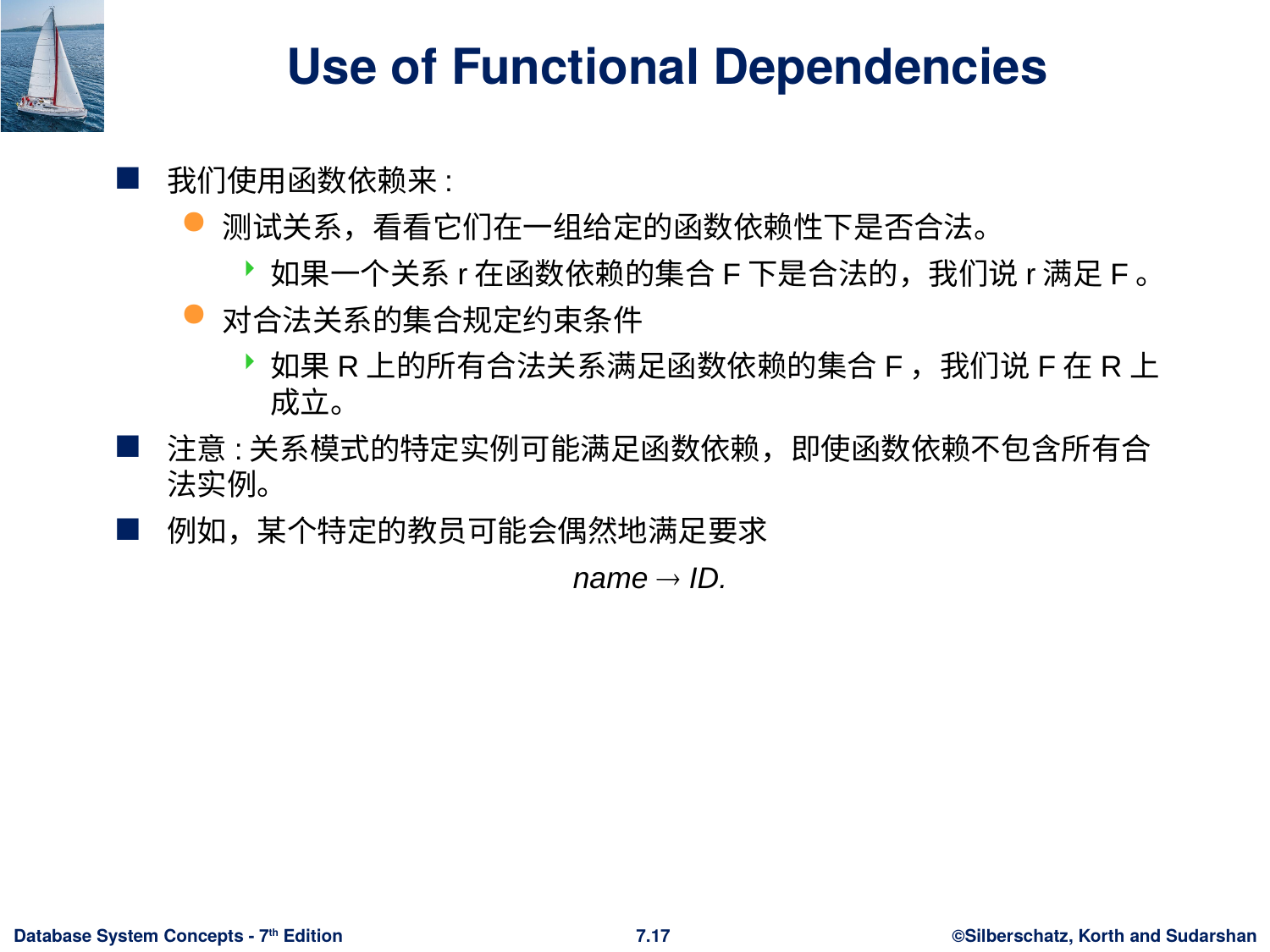

# Use of Functional Dependencies
我们使用函数依赖来:
测试关系，看看它们在一组给定的函数依赖性下是否合法。
如果一个关系r在函数依赖的集合F下是合法的，我们说r满足F。
对合法关系的集合规定约束条件
如果R上的所有合法关系满足函数依赖的集合F，我们说F在R上成立。
注意:关系模式的特定实例可能满足函数依赖，即使函数依赖不包含所有合法实例。
例如，某个特定的教员可能会偶然地满足要求
name → ID.